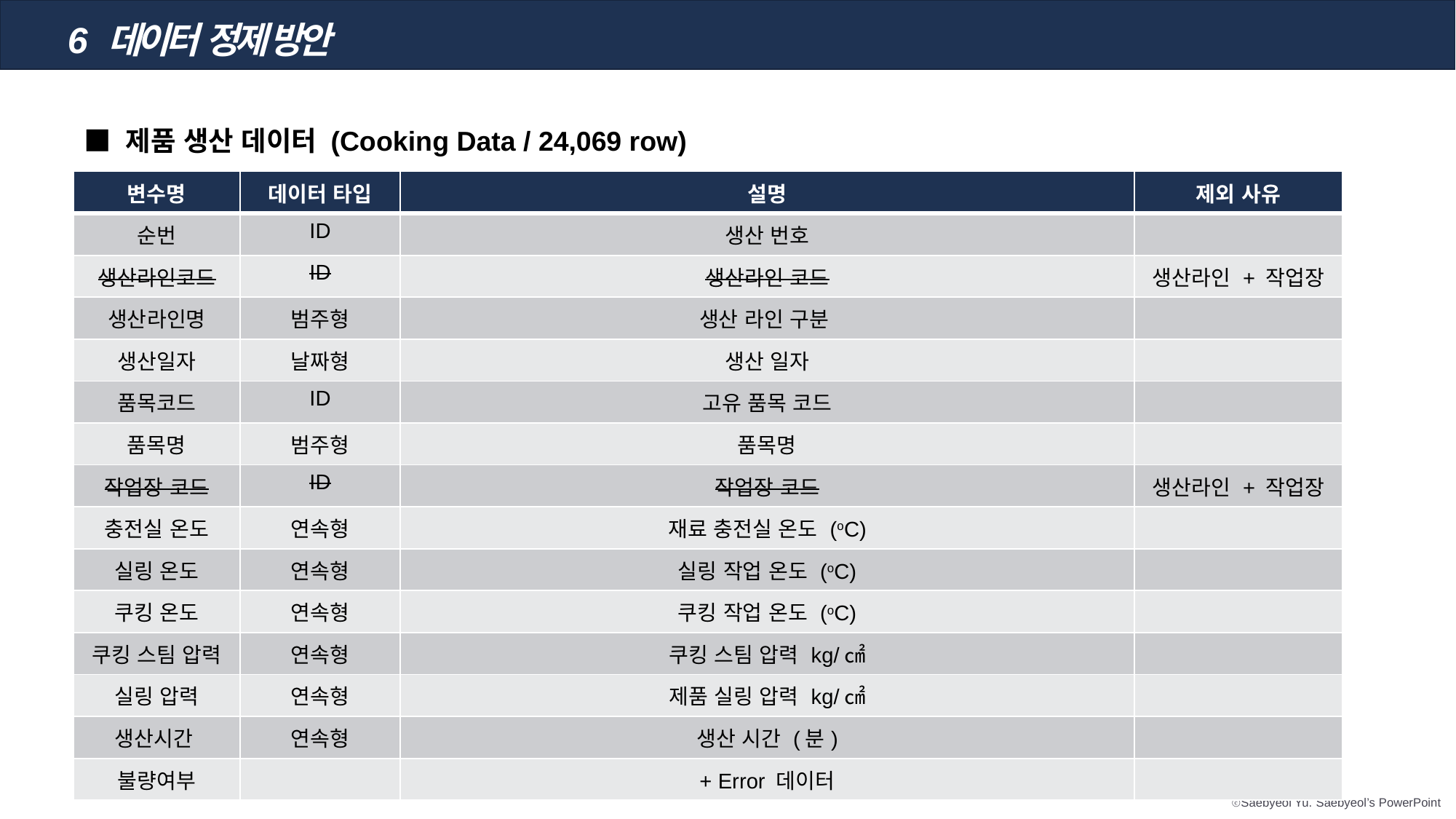

6  데이터  정제 방안
■ 제품 생산 데이터 (Cooking Data / 24,069 row)
| 변수명 | 데이터 타입 | 설명 | 제외 사유 |
| --- | --- | --- | --- |
| 순번 | ID | 생산 번호 |  |
| 생산라인코드 | ID | 생산라인 코드 | 생산라인 + 작업장 |
| 생산라인명 | 범주형 | 생산 라인 구분 |  |
| 생산일자 | 날짜형 | 생산 일자 |  |
| 품목코드 | ID | 고유 품목 코드 |  |
| 품목명 | 범주형 | 품목명 |  |
| 작업장 코드 | ID | 작업장 코드 | 생산라인 + 작업장 |
| 충전실 온도 | 연속형 | 재료 충전실 온도 (oC) |  |
| 실링 온도 | 연속형 | 실링 작업 온도 (oC) |  |
| 쿠킹 온도 | 연속형 | 쿠킹 작업 온도 (oC) |  |
| 쿠킹 스팀 압력 | 연속형 | 쿠킹 스팀 압력 kg/㎠ |  |
| 실링 압력 | 연속형 | 제품 실링 압력 kg/㎠ |  |
| 생산시간 | 연속형 | 생산 시간 (분) |  |
| 불량여부 |  | + Error 데이터 |  |